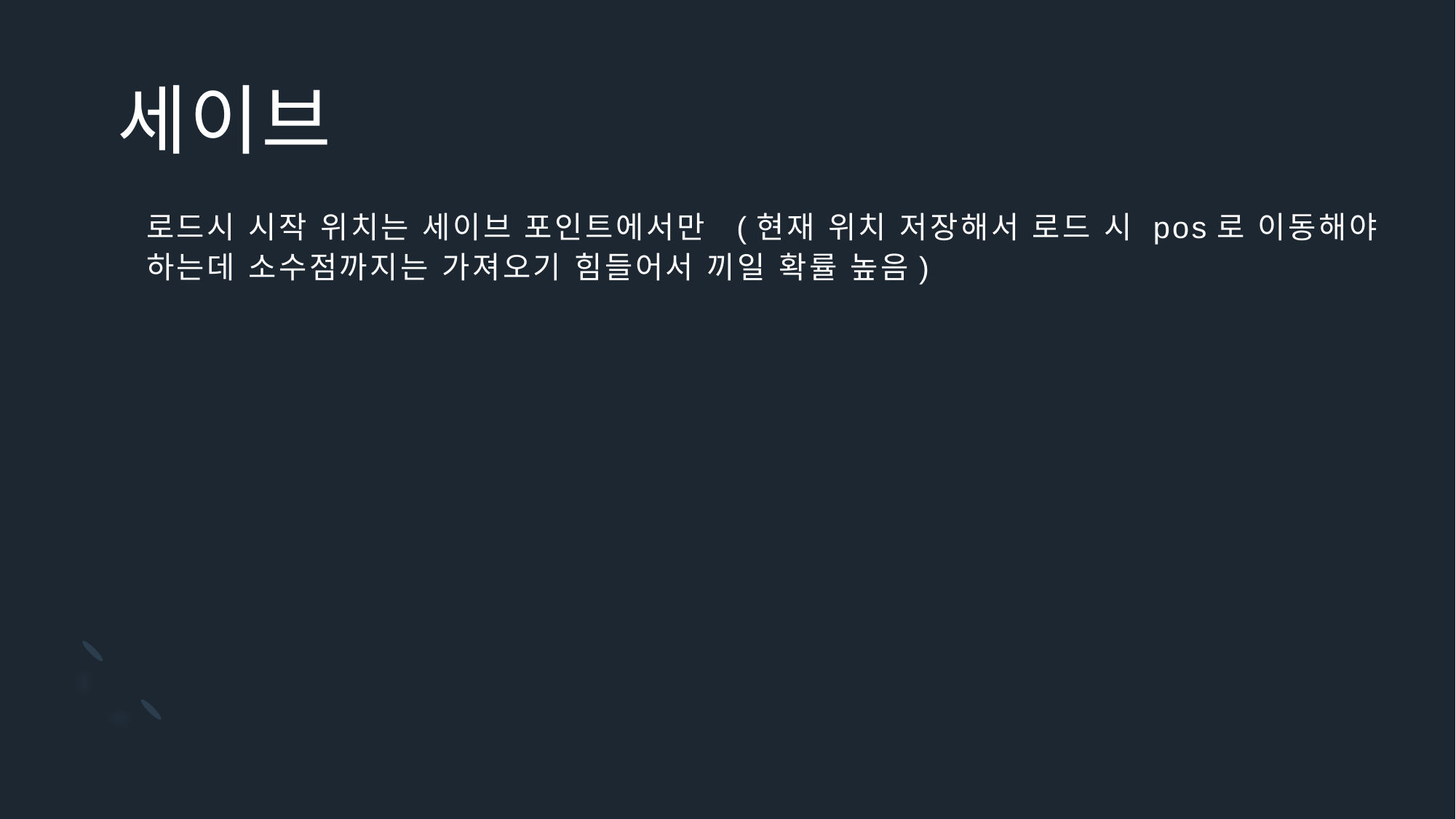

세이브
# 로드시 시작 위치는 세이브 포인트에서만  (현재 위치 저장해서 로드 시 pos로 이동해야 하는데 소수점까지는 가져오기 힘들어서 끼일 확률 높음)